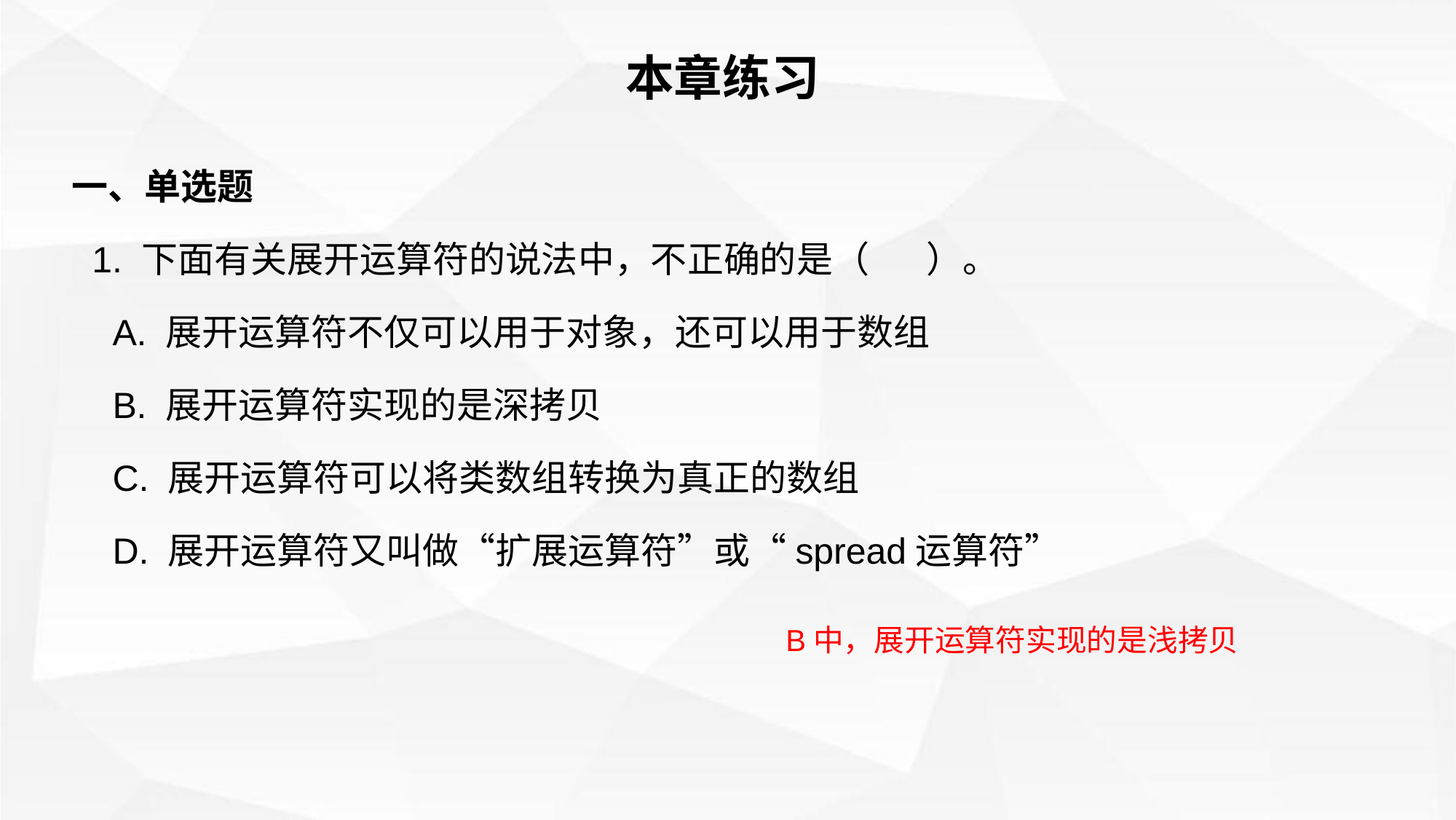

本章练习
一、单选题
  1. 下面有关展开运算符的说法中，不正确的是（       ）。
    A. 展开运算符不仅可以用于对象，还可以用于数组
    B. 展开运算符实现的是深拷贝
    C. 展开运算符可以将类数组转换为真正的数组
    D. 展开运算符又叫做“扩展运算符”或“spread运算符”
B中，展开运算符实现的是浅拷贝